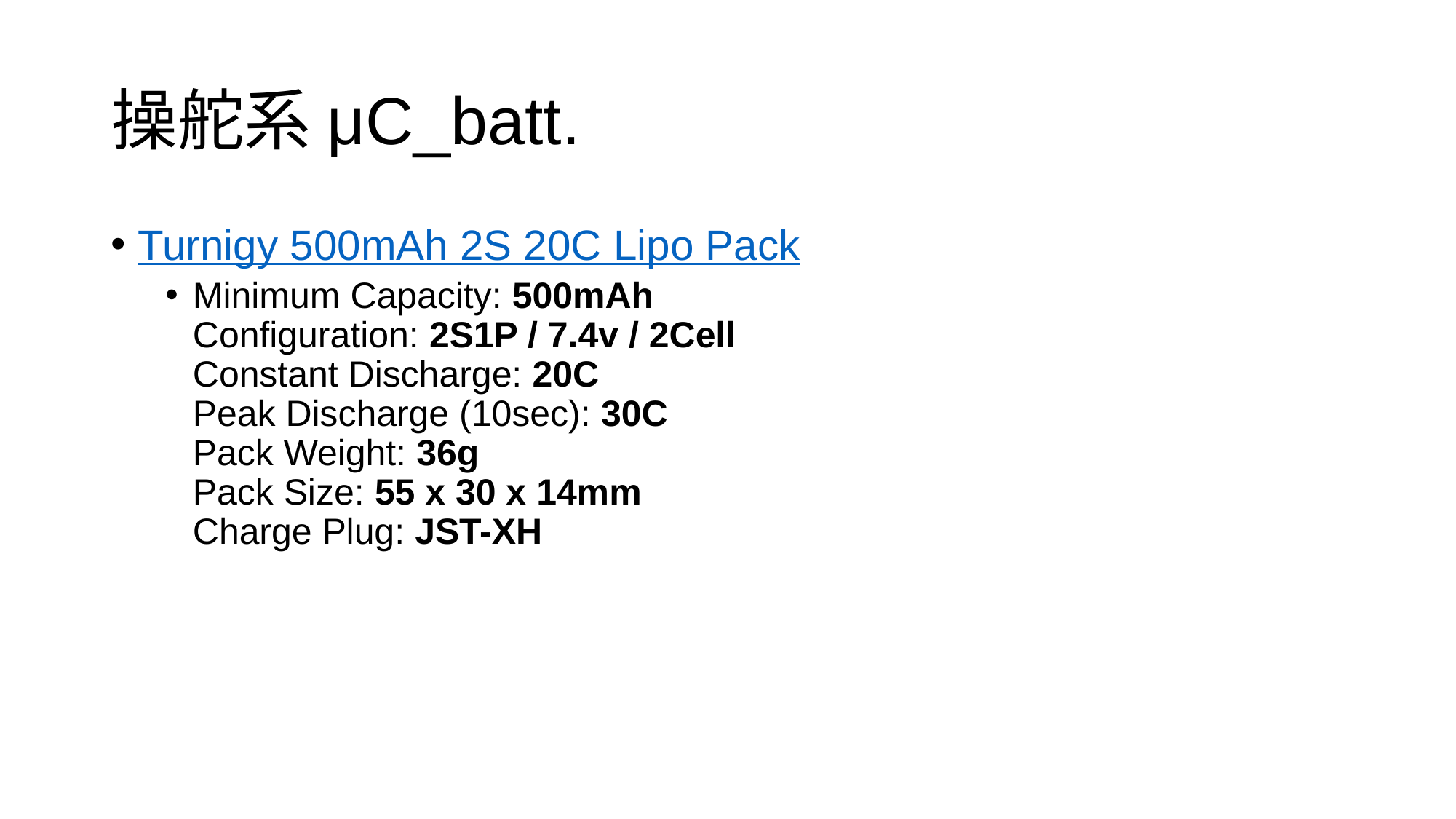

# 操舵系μC_batt.
Turnigy 500mAh 2S 20C Lipo Pack
Minimum Capacity: 500mAh
Configuration: 2S1P / 7.4v / 2Cell
Constant Discharge: 20C
Peak Discharge (10sec): 30C
Pack Weight: 36g
Pack Size: 55 x 30 x 14mm
Charge Plug: JST-XH